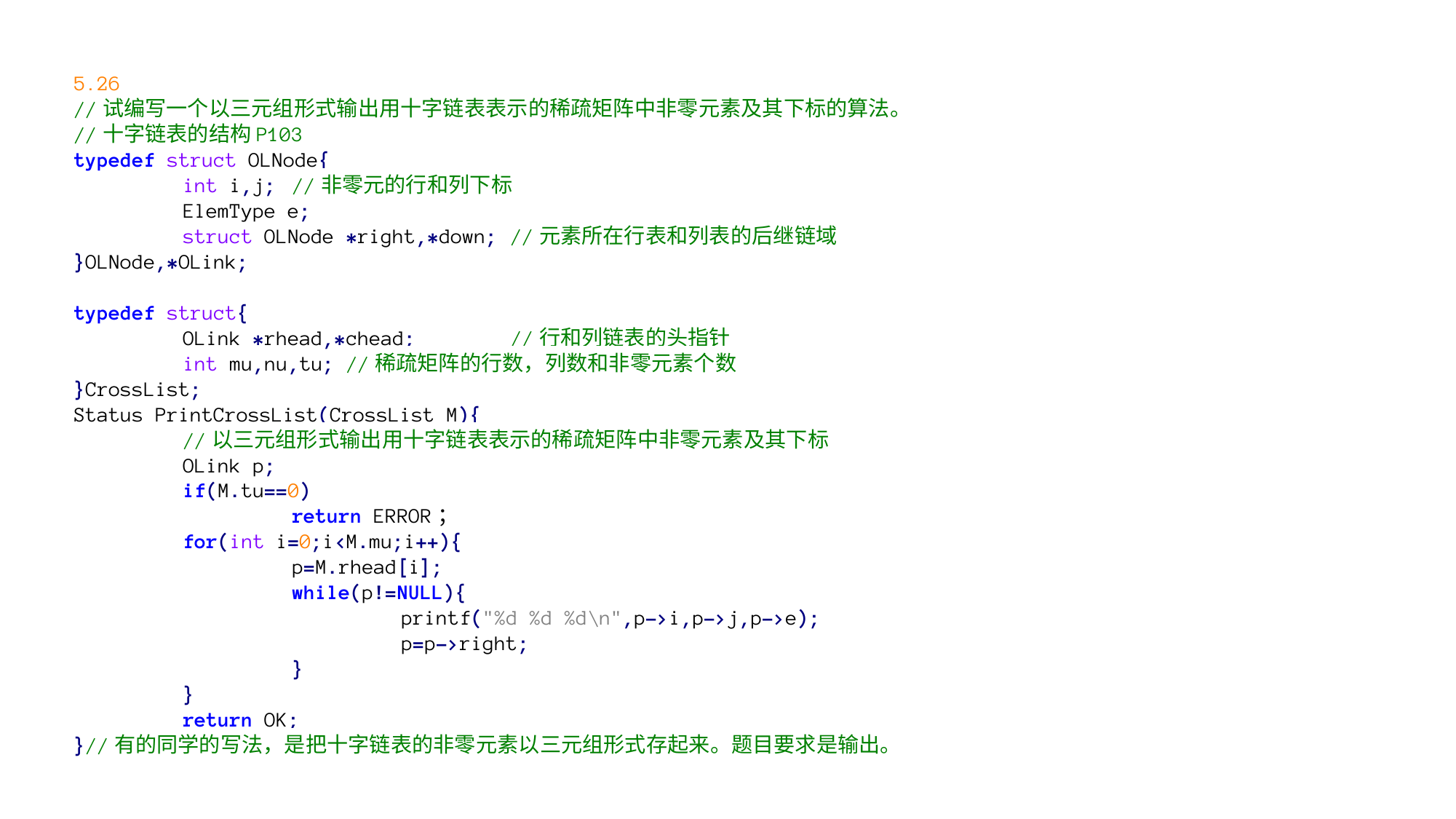

5.26
//试编写一个以三元组形式输出用十字链表表示的稀疏矩阵中非零元素及其下标的算法。
//十字链表的结构P103
typedef struct OLNode{
	int i,j;	//非零元的行和列下标
	ElemType e;
	struct OLNode *right,*down;	//元素所在行表和列表的后继链域
}OLNode,*OLink;

typedef struct{
	OLink *rhead,*chead;	//行和列链表的头指针
	int mu,nu,tu; //稀疏矩阵的行数，列数和非零元素个数
}CrossList;
Status PrintCrossList(CrossList M){
	//以三元组形式输出用十字链表表示的稀疏矩阵中非零元素及其下标
	OLink p;
	if(M.tu==0)
		return ERROR；
	for(int i=0;i<M.mu;i++){
		p=M.rhead[i];
		while(p!=NULL){
			printf("%d %d %d\n",p->i,p->j,p->e);
			p=p->right;
		}
	}
	return OK;
}//有的同学的写法，是把十字链表的非零元素以三元组形式存起来。题目要求是输出。